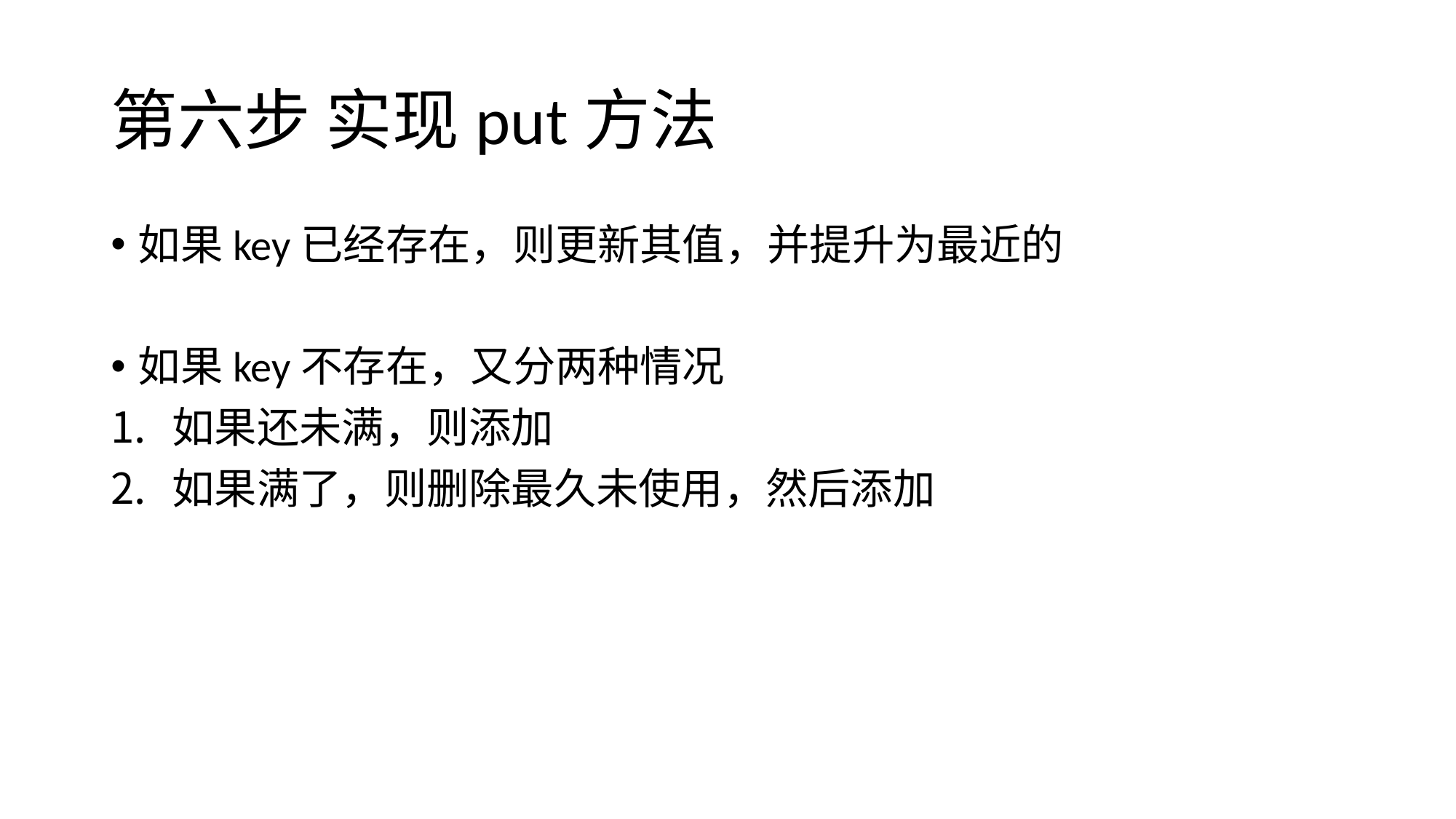

# 第六步 实现put方法
如果key已经存在，则更新其值，并提升为最近的

如果key不存在，又分两种情况
如果还未满，则添加
如果满了，则删除最久未使用，然后添加